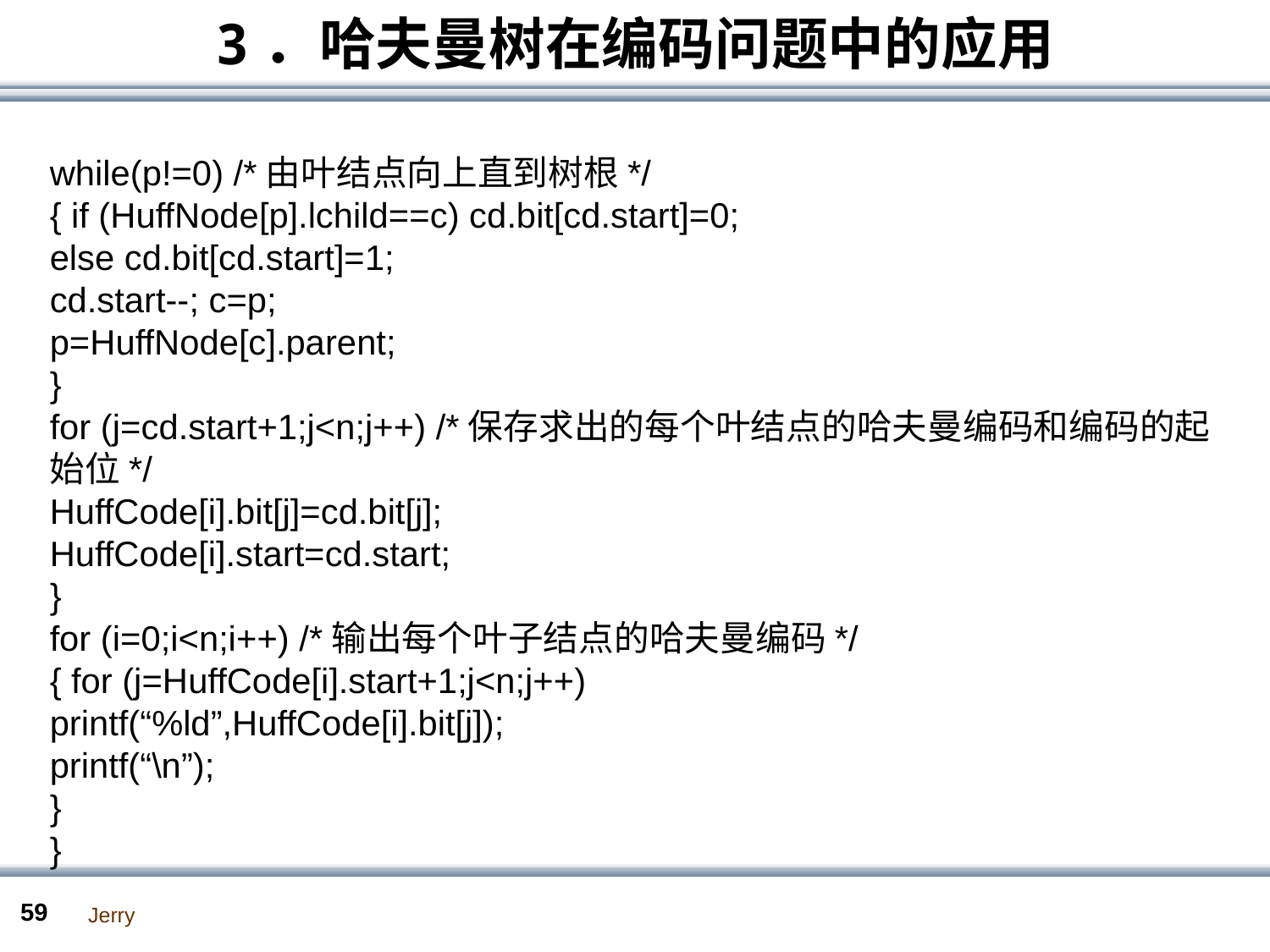

# 3．哈夫曼树在编码问题中的应用
while(p!=0) /*由叶结点向上直到树根*/
{ if (HuffNode[p].lchild==c) cd.bit[cd.start]=0;
else cd.bit[cd.start]=1;
cd.start--; c=p;
p=HuffNode[c].parent;
}
for (j=cd.start+1;j<n;j++) /*保存求出的每个叶结点的哈夫曼编码和编码的起始位*/
HuffCode[i].bit[j]=cd.bit[j];
HuffCode[i].start=cd.start;
}
for (i=0;i<n;i++) /*输出每个叶子结点的哈夫曼编码*/
{ for (j=HuffCode[i].start+1;j<n;j++)
printf(“%ld”,HuffCode[i].bit[j]);
printf(“\n”);
}
}